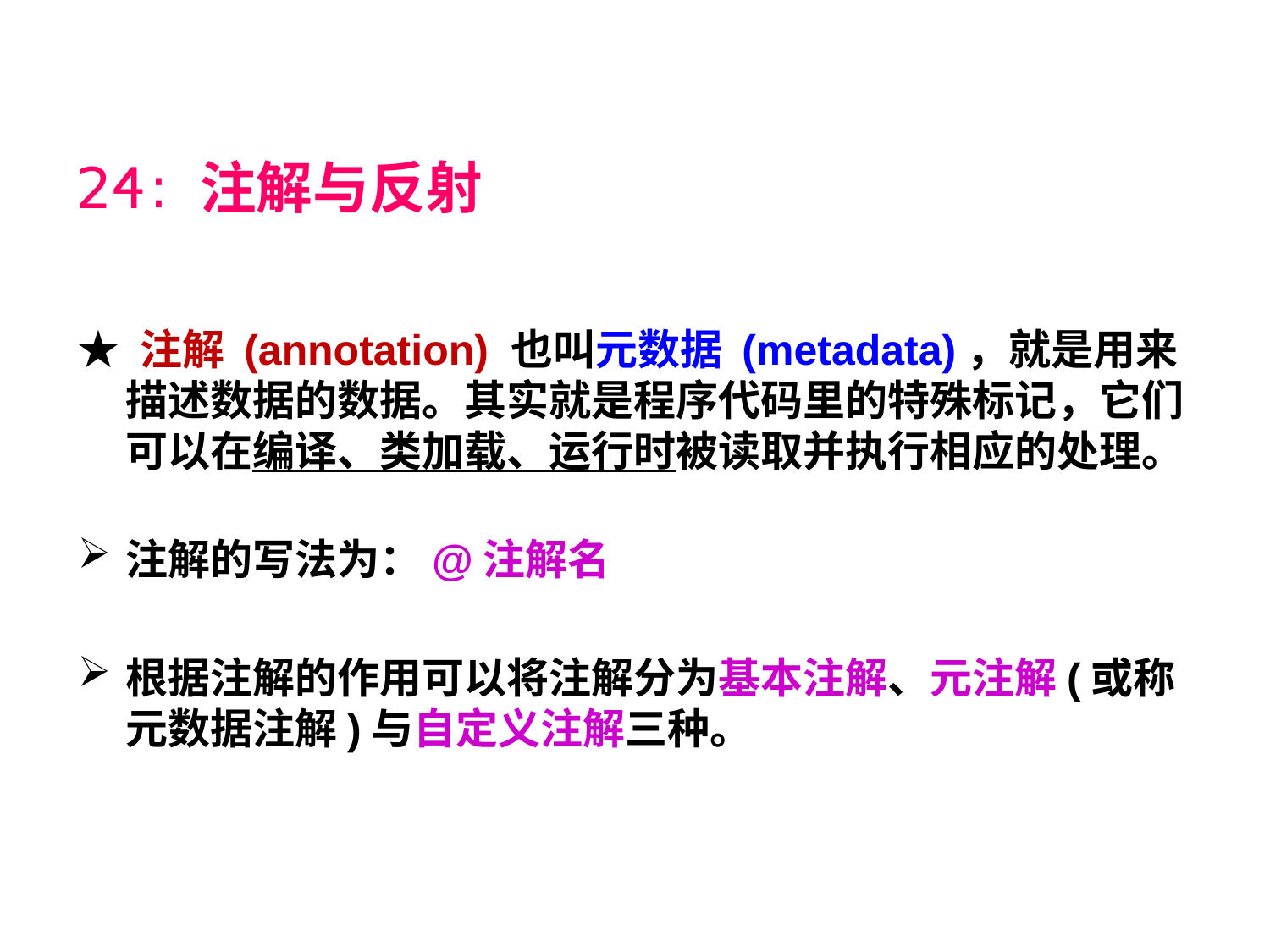

24: 注解与反射
★ 注解 (annotation) 也叫元数据 (metadata)，就是用来描述数据的数据。其实就是程序代码里的特殊标记，它们可以在编译、类加载、运行时被读取并执行相应的处理。

注解的写法为：@注解名

根据注解的作用可以将注解分为基本注解、元注解(或称元数据注解)与自定义注解三种。